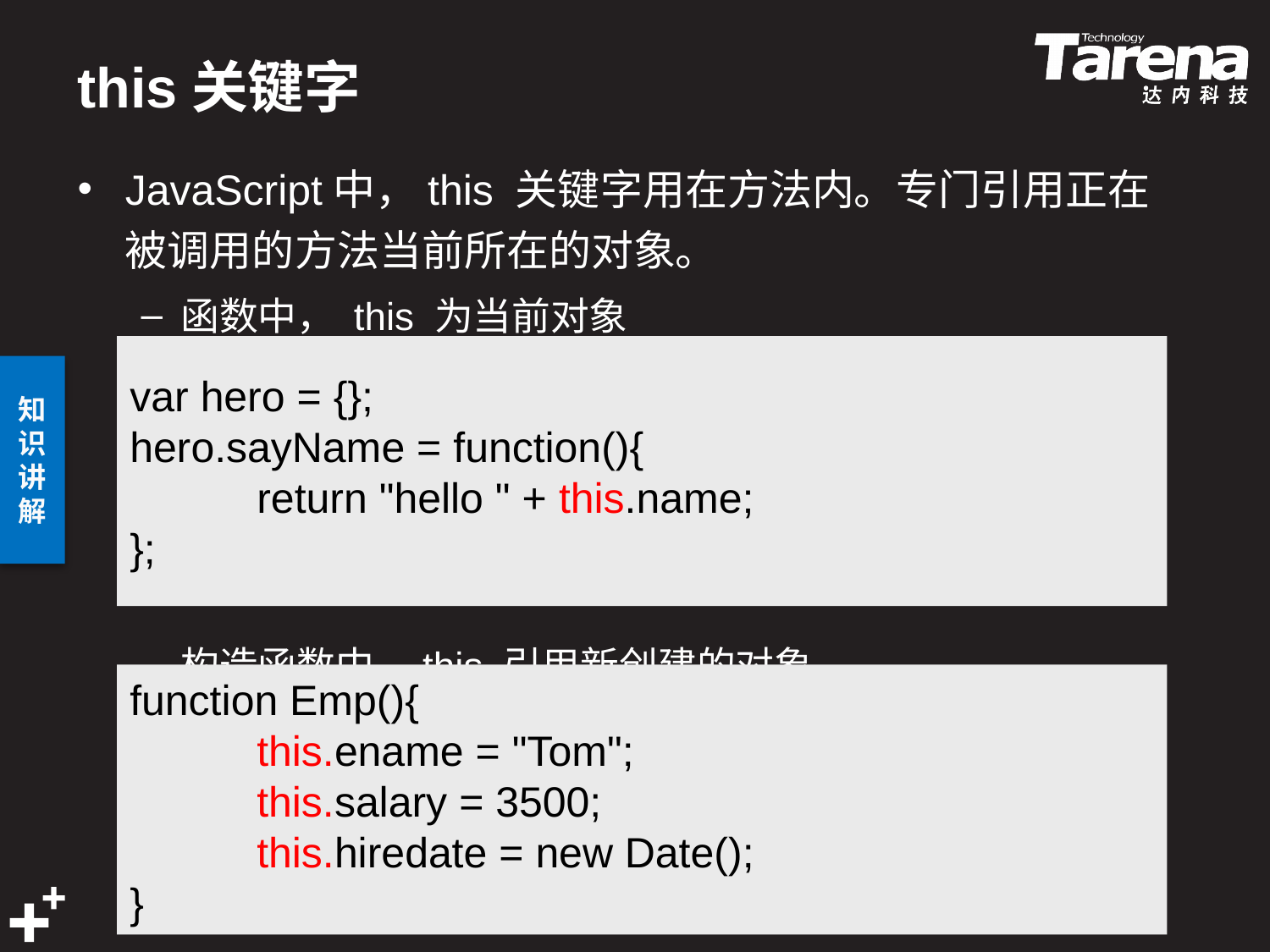

# this关键字
JavaScript中，this 关键字用在方法内。专门引用正在被调用的方法当前所在的对象。
函数中， this 为当前对象

构造函数中，this 引用新创建的对象
var hero = {};
hero.sayName = function(){
	return "hello " + this.name;
};
function Emp(){
	this.ename = "Tom";
	this.salary = 3500;
	this.hiredate = new Date();
}